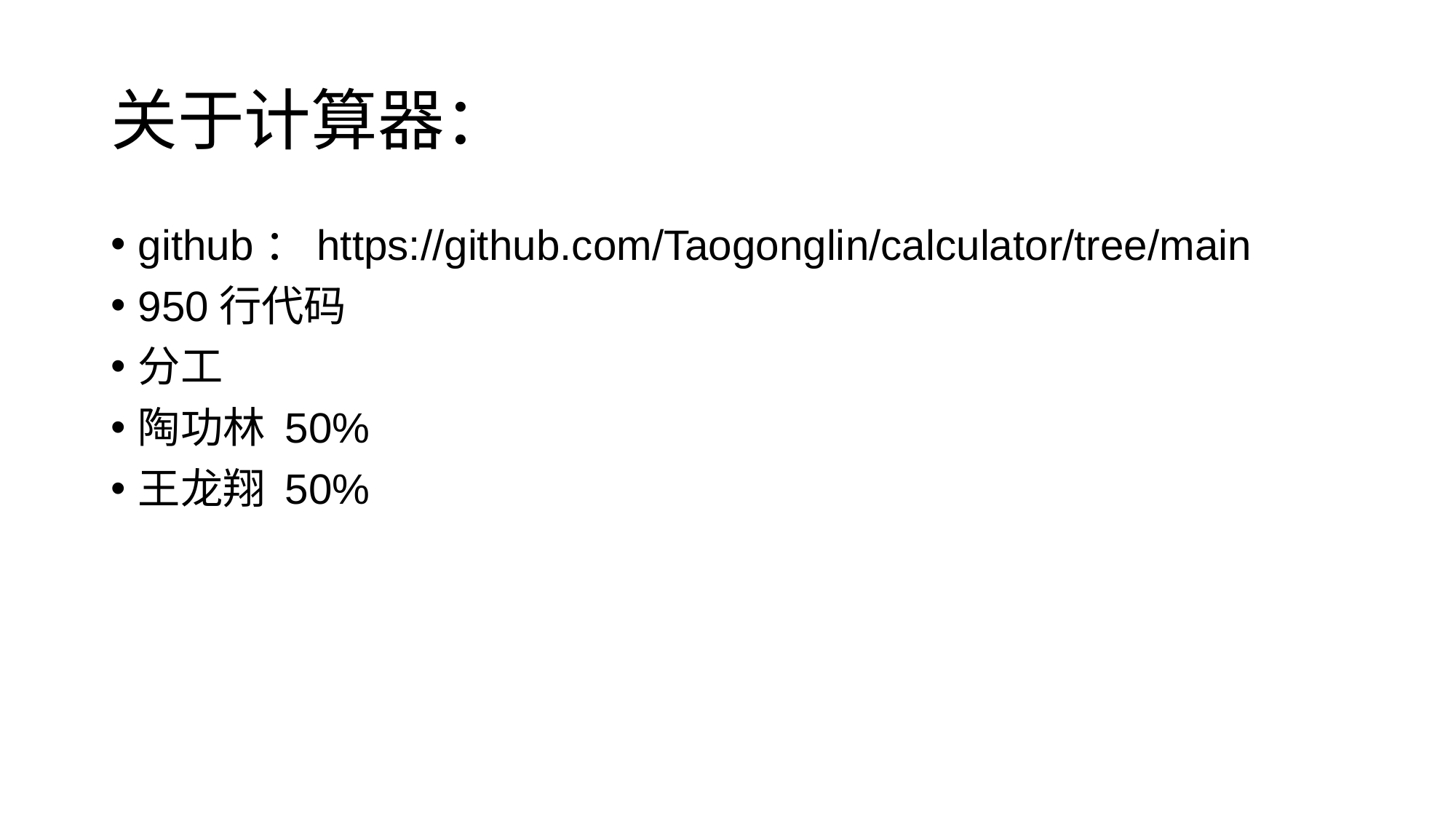

# 关于计算器：
github：https://github.com/Taogonglin/calculator/tree/main
950行代码
分工
陶功林 50%
王龙翔 50%